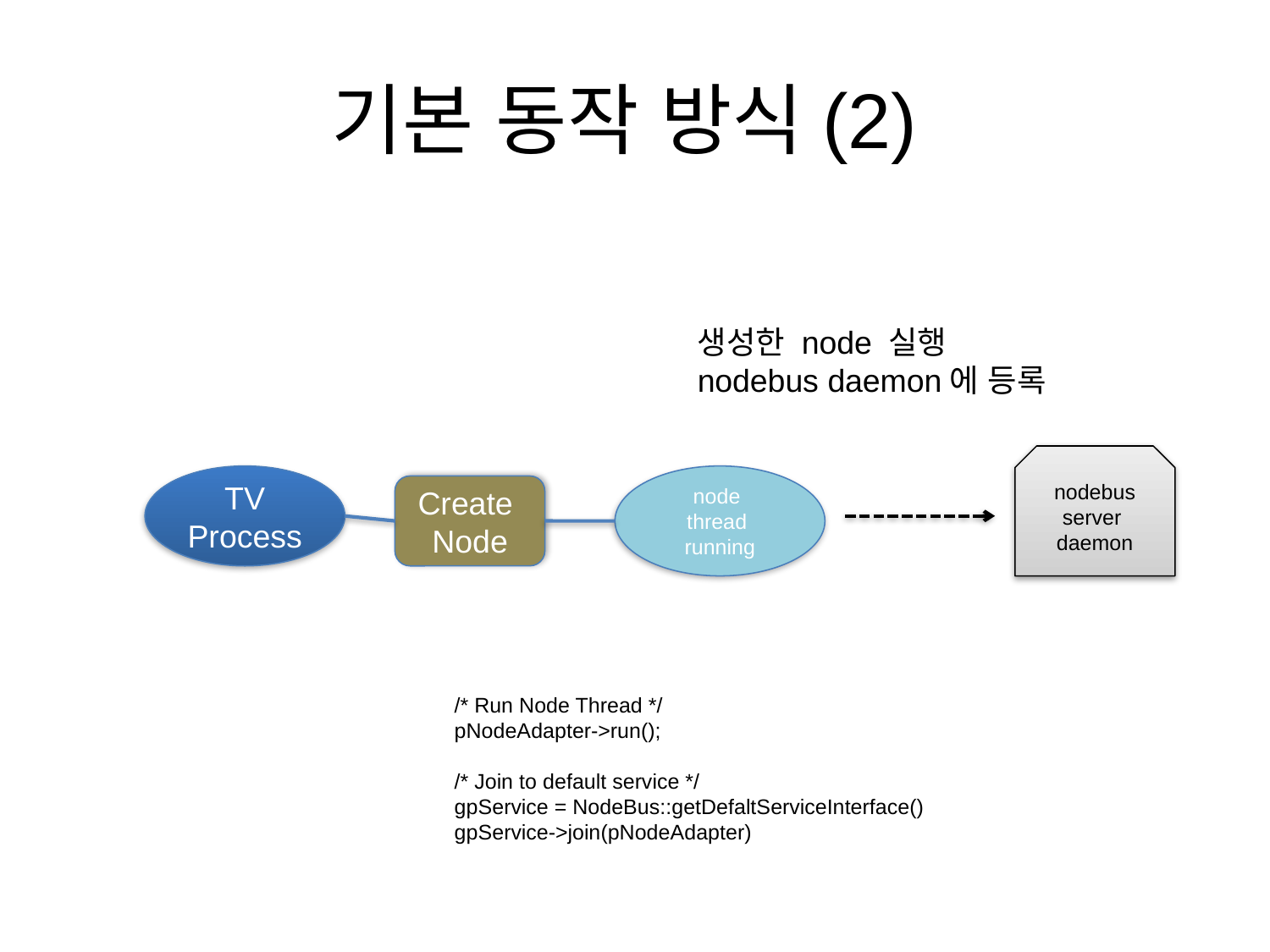

# 기본 동작 방식(2)
생성한 node 실행
nodebus daemon에 등록
nodebus
server
daemon
TV
Process
node
thread
running
Create
Node
	/* Run Node Thread */
	pNodeAdapter->run();

    	/* Join to default service */
	gpService = NodeBus::getDefaltServiceInterface()
	gpService->join(pNodeAdapter)